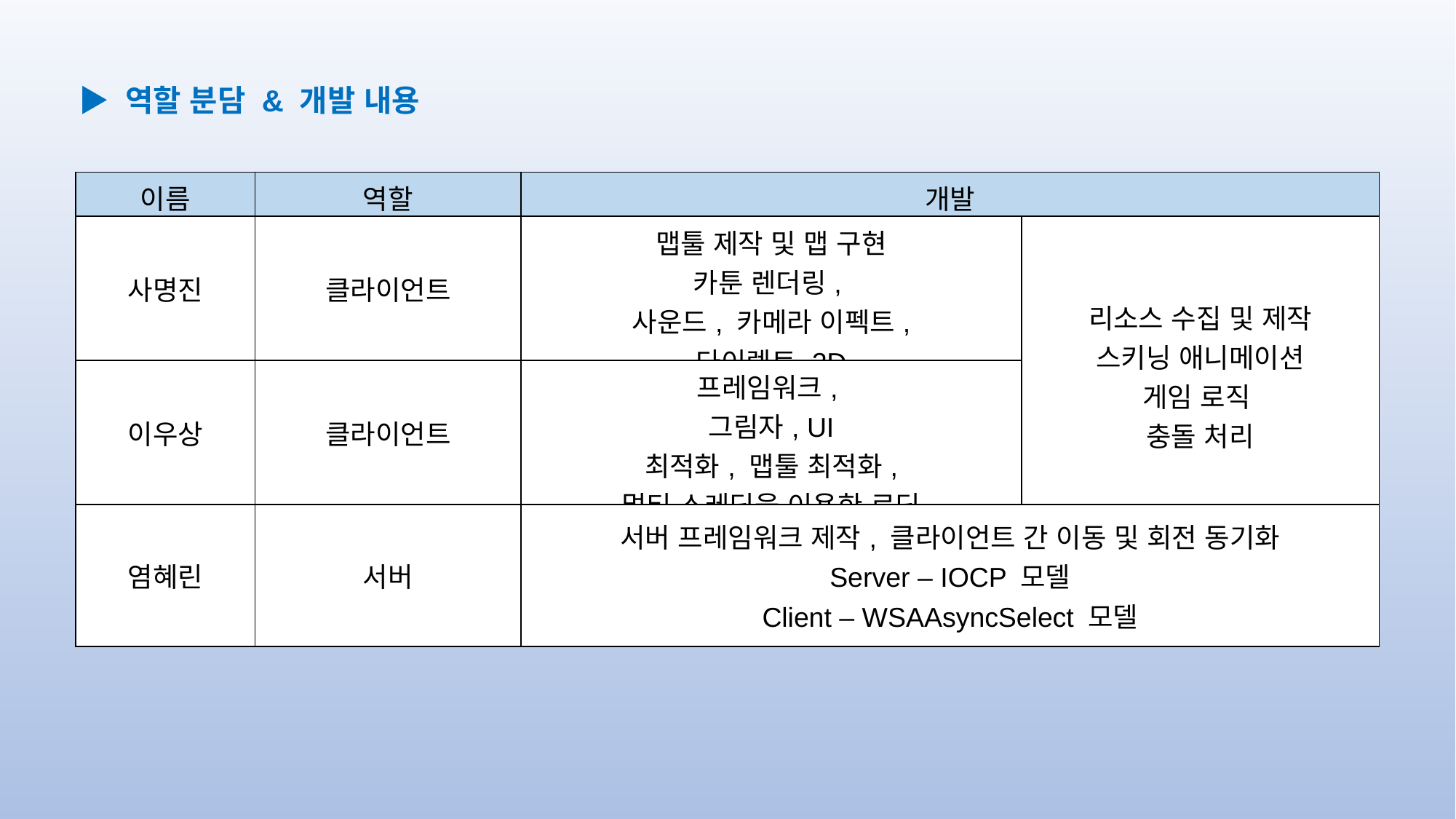

▶ 역할 분담 & 개발 내용
| 이름 | 역할 | 개발 |  |
| --- | --- | --- | --- |
| 사명진 | 클라이언트 | 맵툴 제작 및 맵 구현 카툰 렌더링, 사운드, 카메라 이펙트, 다이렉트 2D | 리소스 수집 및 제작 스키닝 애니메이션 게임 로직 충돌 처리 |
| 이우상 | 클라이언트 | 프레임워크, 그림자, UI 최적화, 맵툴 최적화, 멀티 스레딩을 이용한 로딩 |  |
| 염혜린 | 서버 | 서버 프레임워크 제작, 클라이언트 간 이동 및 회전 동기화 Server – IOCP 모델 Client – WSAAsyncSelect 모델 |  |